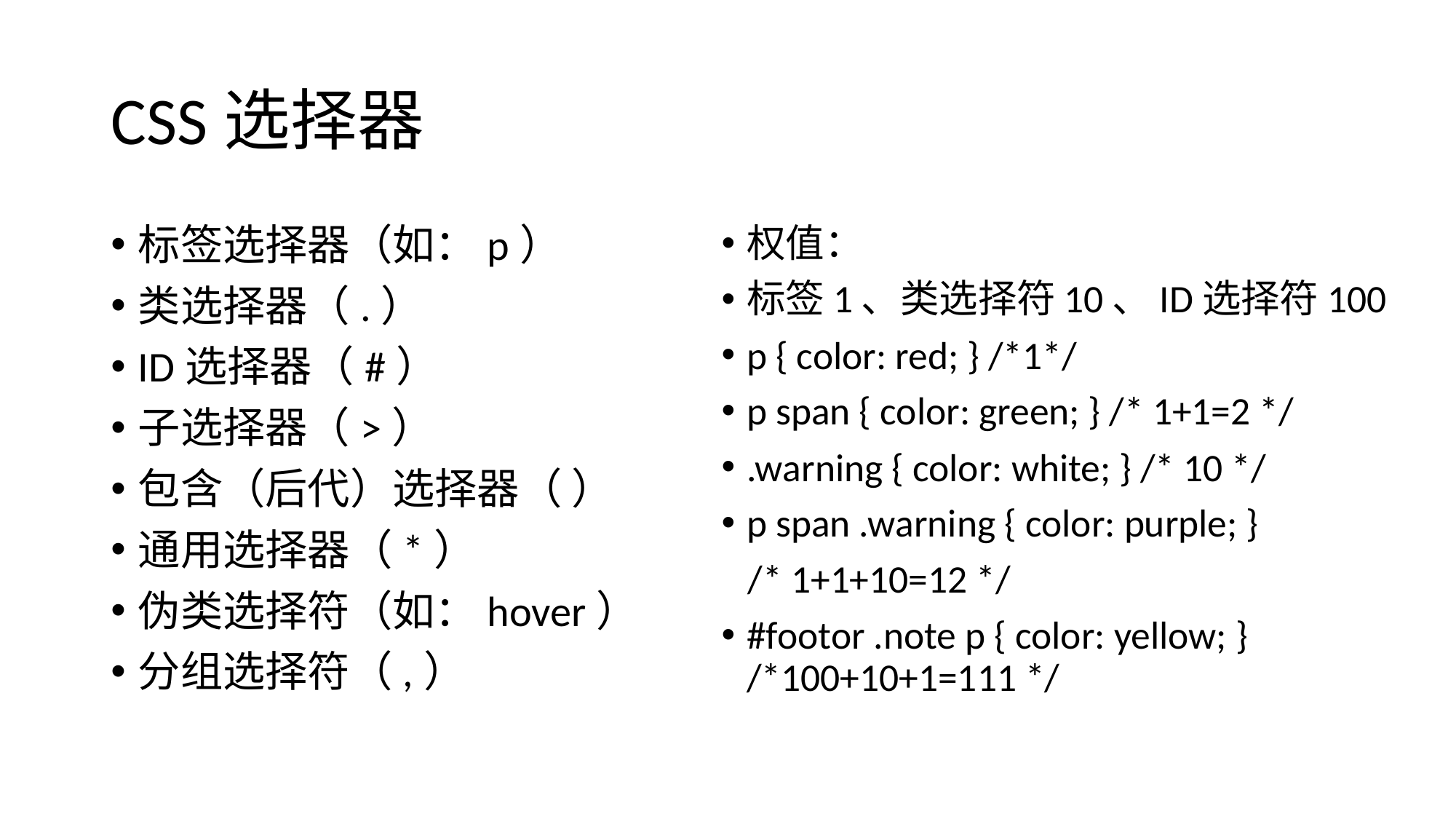

# CSS选择器
标签选择器（如：p）
类选择器（.）
ID选择器（#）
子选择器（>）
包含（后代）选择器（ ）
通用选择器（*）
伪类选择符（如：hover）
分组选择符（,）
权值：
标签1、类选择符10、ID选择符100
p { color: red; } /*1*/
p span { color: green; } /* 1+1=2 */
.warning { color: white; } /* 10 */
p span .warning { color: purple; }
   /* 1+1+10=12 */
#footor .note p { color: yellow; } /*100+10+1=111 */